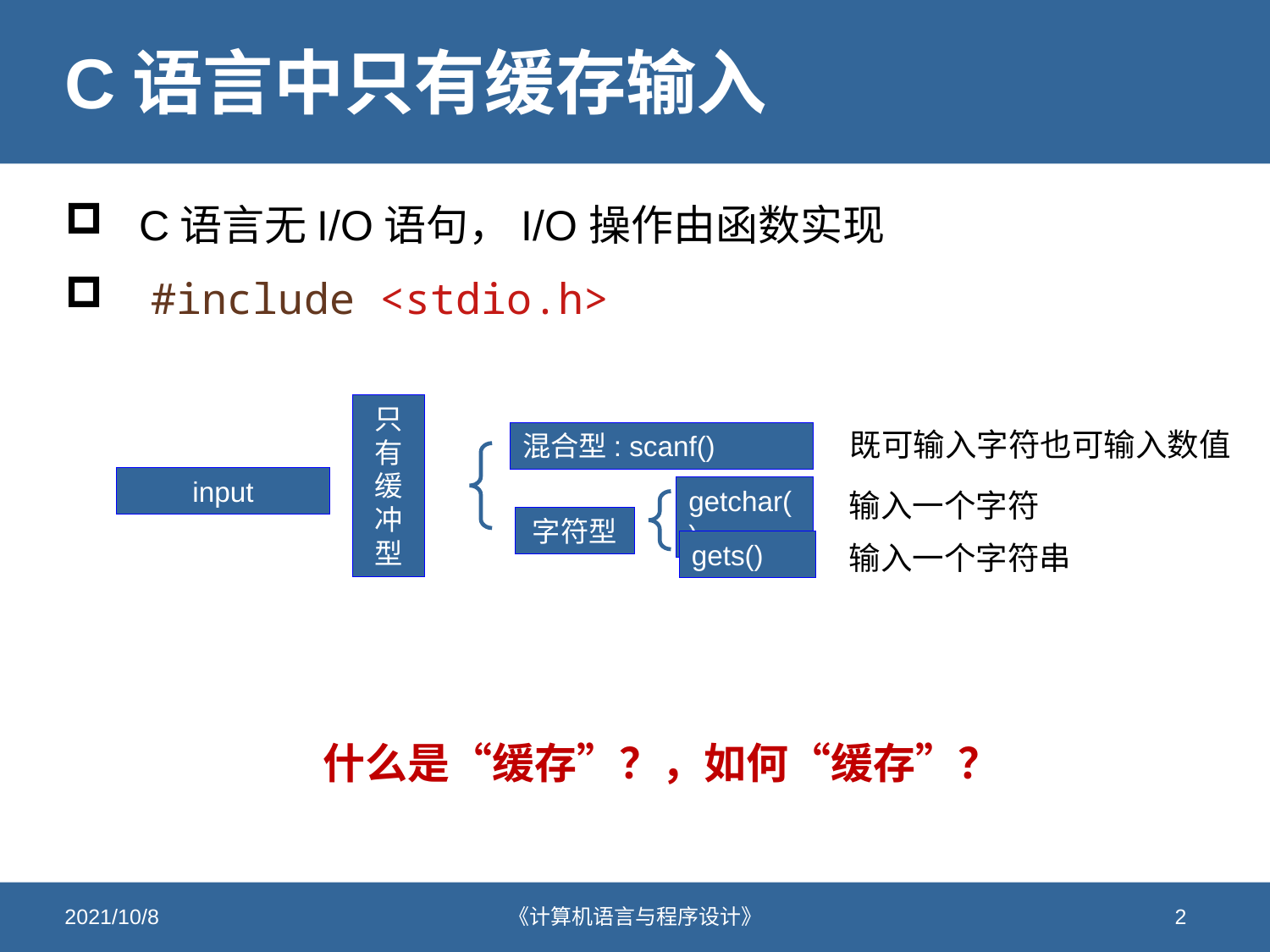

# C语言中只有缓存输入
C语言无I/O语句，I/O操作由函数实现
 #include <stdio.h>

只有缓冲型
既可输入字符也可输入数值
混合型: scanf()

input
getchar()
输入一个字符

字符型
gets()
输入一个字符串
什么是“缓存”？，如何“缓存”？
2021/10/8
《计算机语言与程序设计》
2